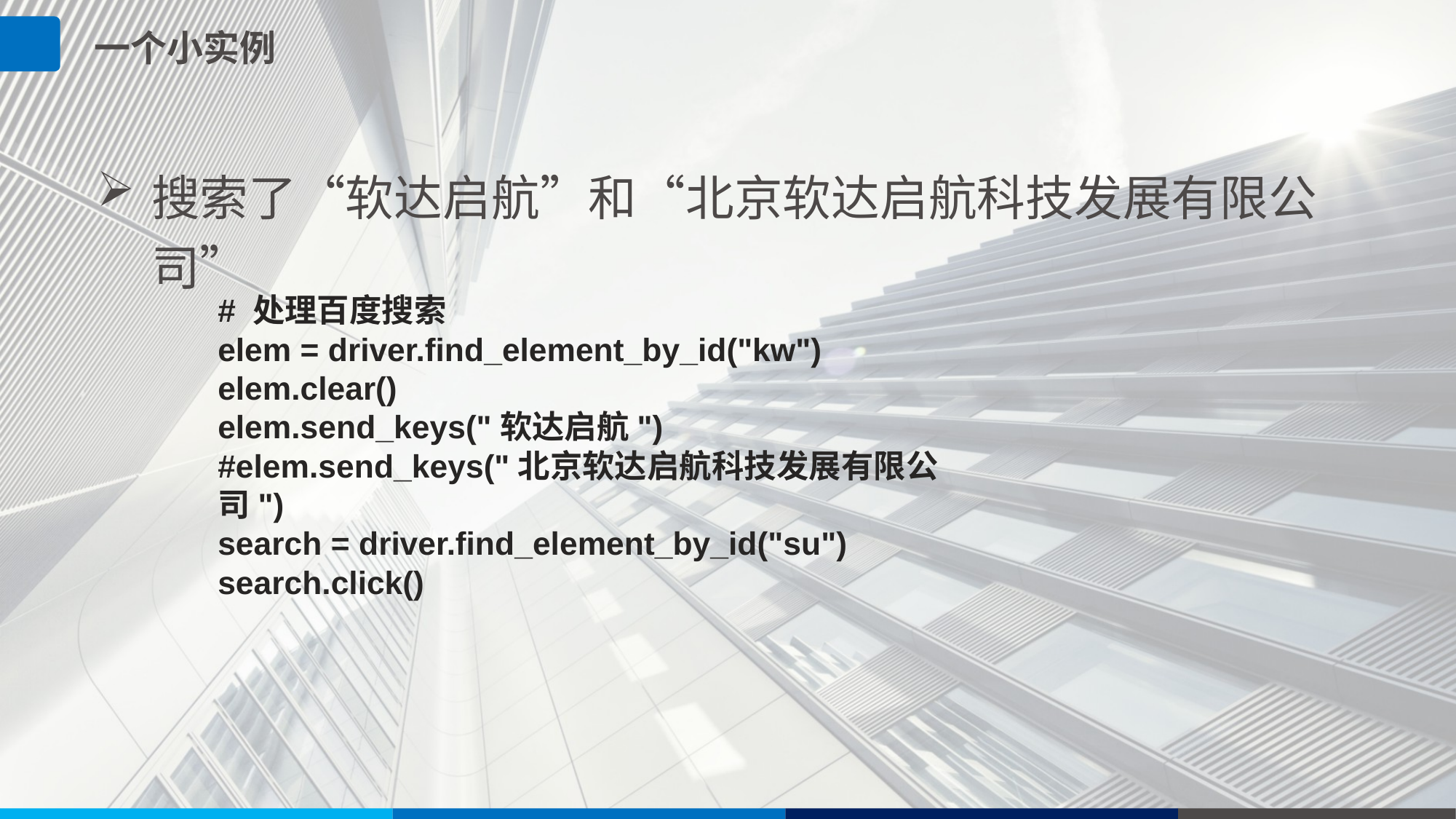

一个小实例
搜索了“软达启航”和“北京软达启航科技发展有限公司”

# 处理百度搜索
elem = driver.find_element_by_id("kw")
elem.clear()
elem.send_keys("软达启航")
#elem.send_keys("北京软达启航科技发展有限公司")
search = driver.find_element_by_id("su")
search.click()